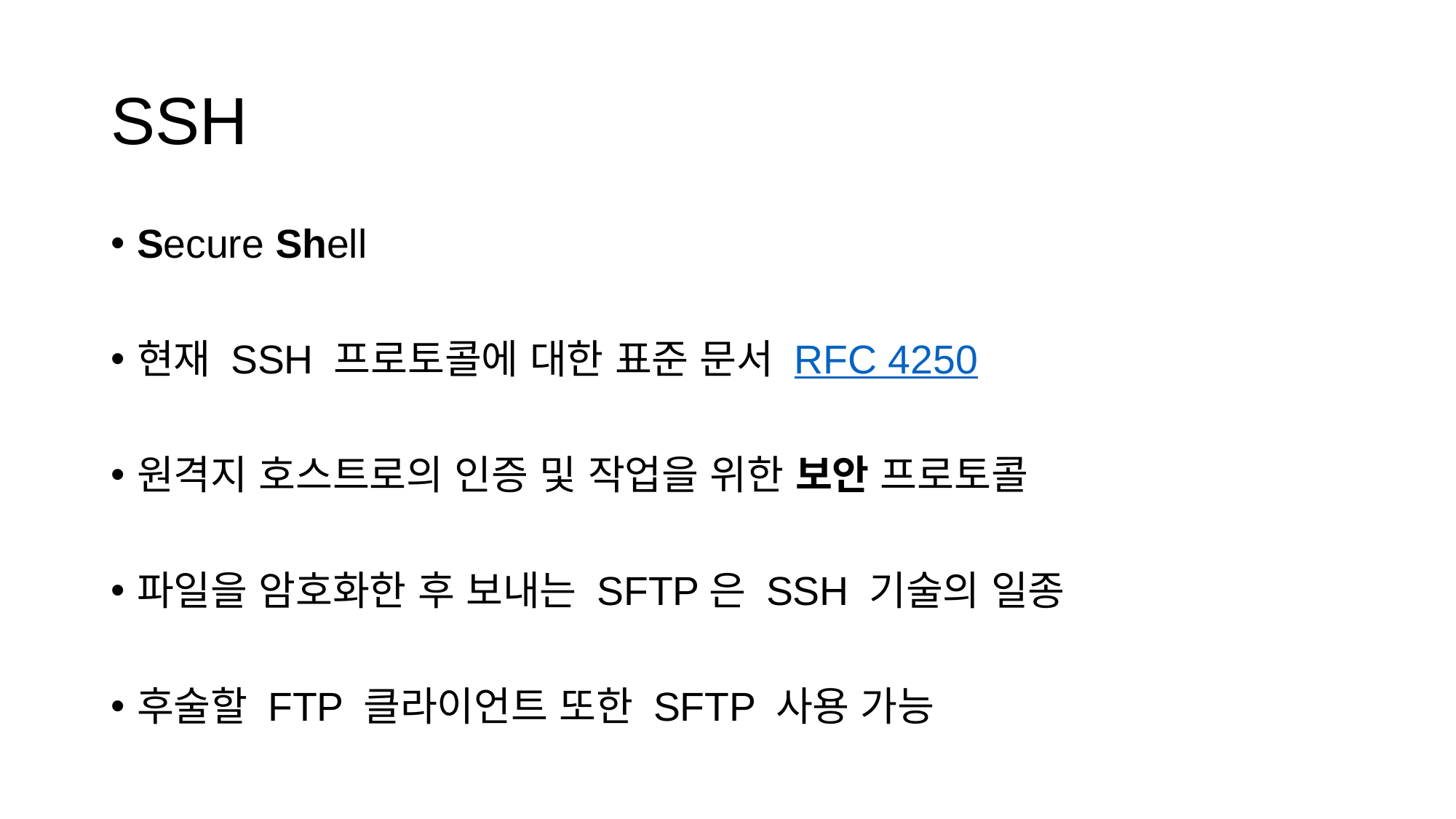

# SSH
Secure Shell

현재 SSH 프로토콜에 대한 표준 문서 RFC 4250

원격지 호스트로의 인증 및 작업을 위한 보안 프로토콜

파일을 암호화한 후 보내는 SFTP은 SSH 기술의 일종

후술할 FTP 클라이언트 또한 SFTP 사용 가능